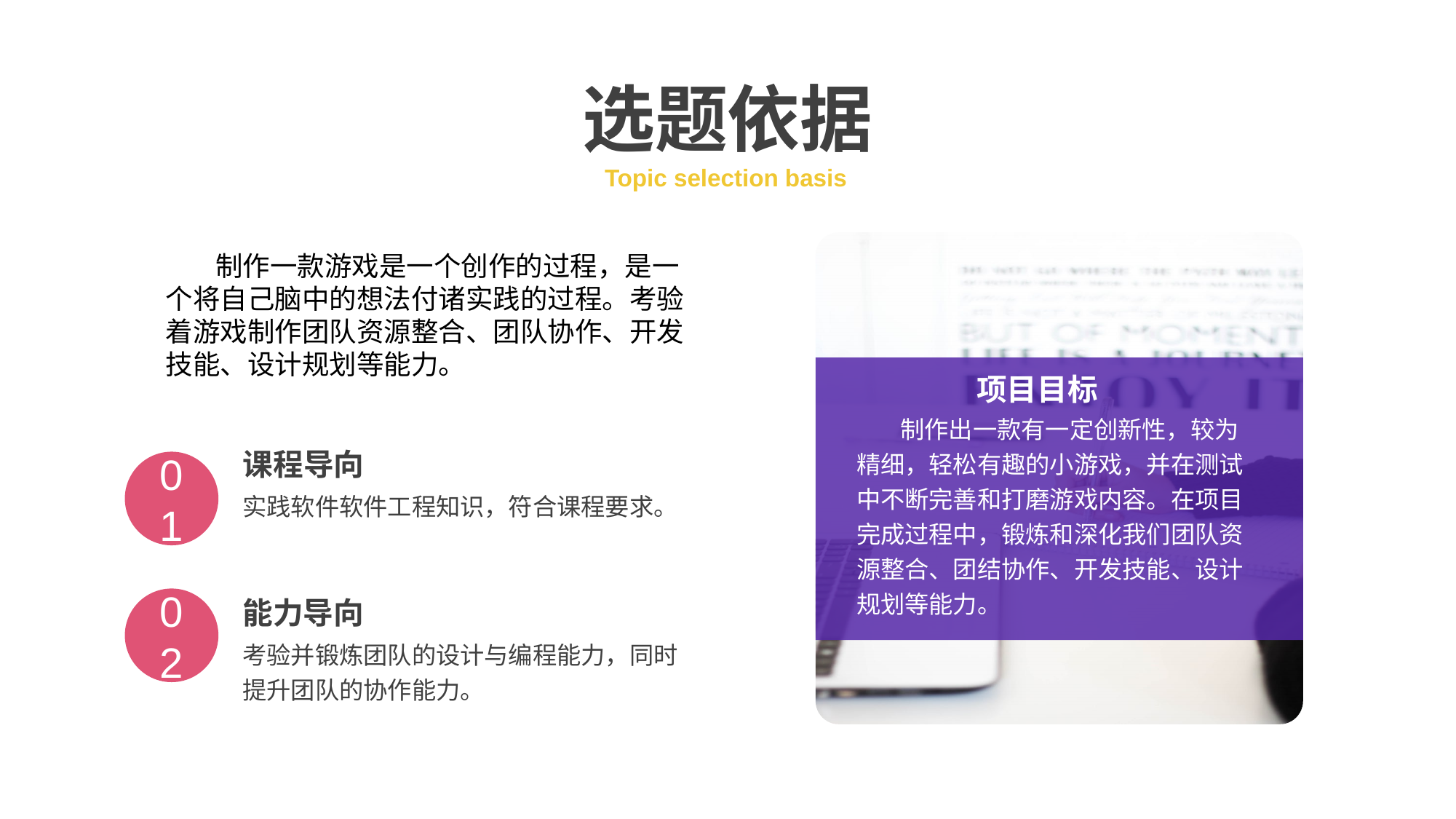

选题依据
Topic selection basis

       制作一款游戏是一个创作的过程，是一个将自己脑中的想法付诸实践的过程。考验着游戏制作团队资源整合、团队协作、开发技能、设计规划等能力。

项目目标
       制作出一款有一定创新性，较为精细，轻松有趣的小游戏，并在测试中不断完善和打磨游戏内容。在项目完成过程中，锻炼和深化我们团队资源整合、团结协作、开发技能、设计规划等能力。
课程导向
实践软件软件工程知识，符合课程要求。
01
02
能力导向
考验并锻炼团队的设计与编程能力，同时提升团队的协作能力。